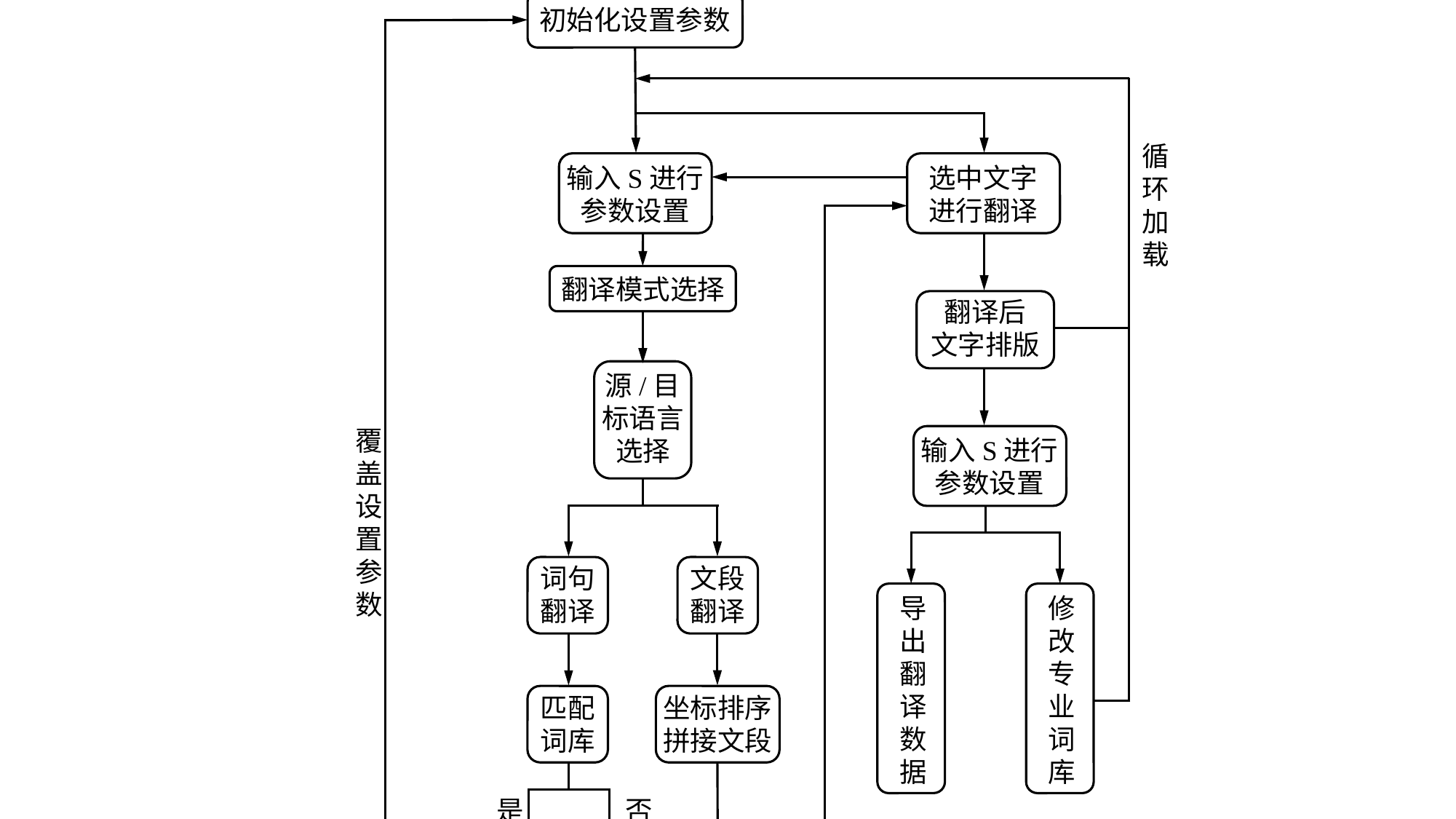

启动CAD

加载翻译插件

初始化设置参数
循环加载

输入S进行
参数设置
选中文字
进行翻译

翻译模式选择
翻译后
文字排版

源/目标语言选择
覆盖设置参数

输入S进行
参数设置
词句翻译
文段翻译

导出翻译数据
修改专业词库
匹配词库
坐标排序拼接文段

是
否

词库翻译
机器翻译

整体翻译